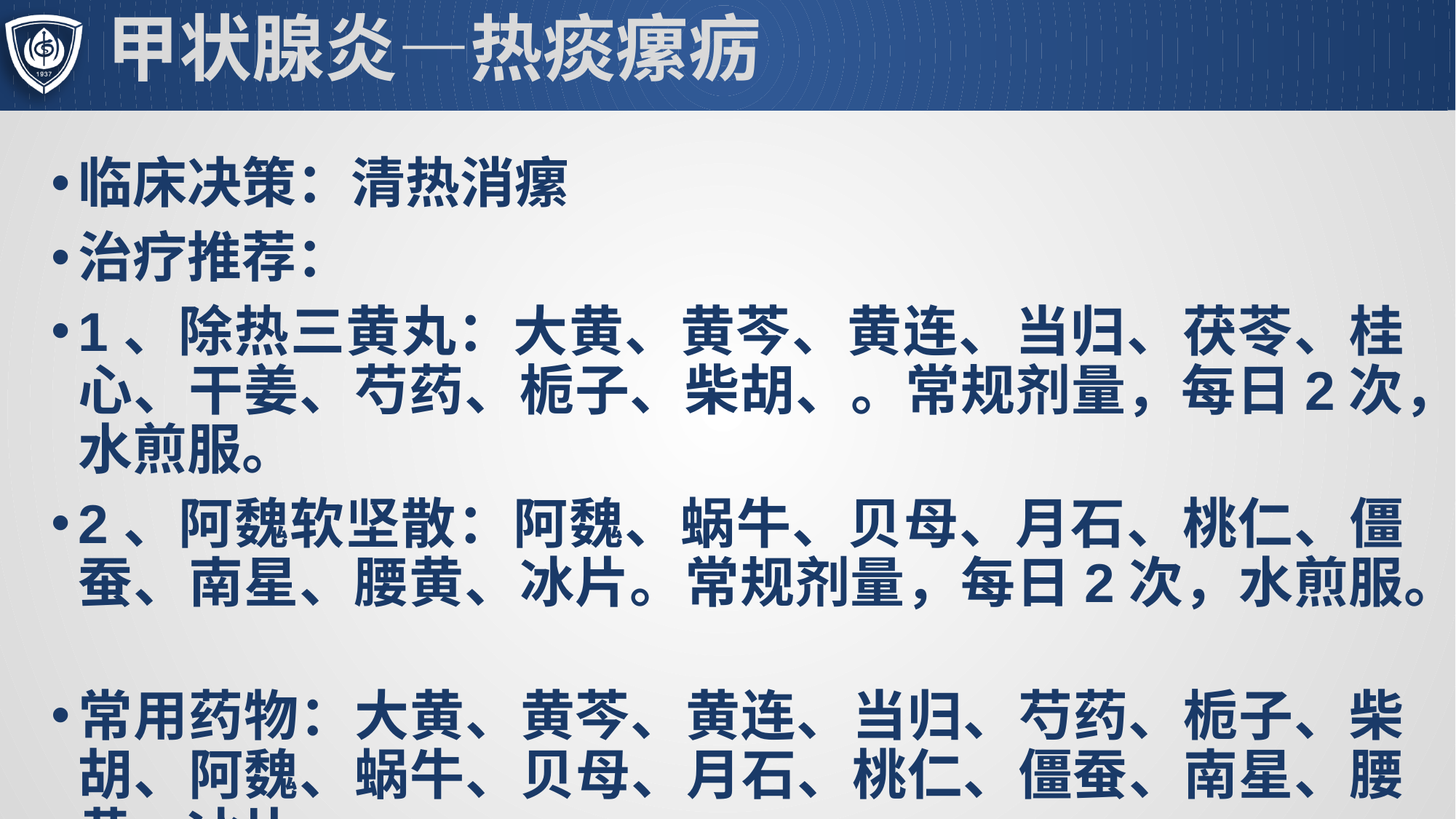

# 甲状腺炎—热痰瘰疬
临床决策：清热消瘰
治疗推荐：
1、除热三黄丸：大黄、黄芩、黄连、当归、茯苓、桂心、干姜、芍药、栀子、柴胡、。常规剂量，每日2次，水煎服。
2、阿魏软坚散：阿魏、蜗牛、贝母、月石、桃仁、僵蚕、南星、腰黄、冰片。常规剂量，每日2次，水煎服。
常用药物：大黄、黄芩、黄连、当归、芍药、栀子、柴胡、阿魏、蜗牛、贝母、月石、桃仁、僵蚕、南星、腰黄、冰片。